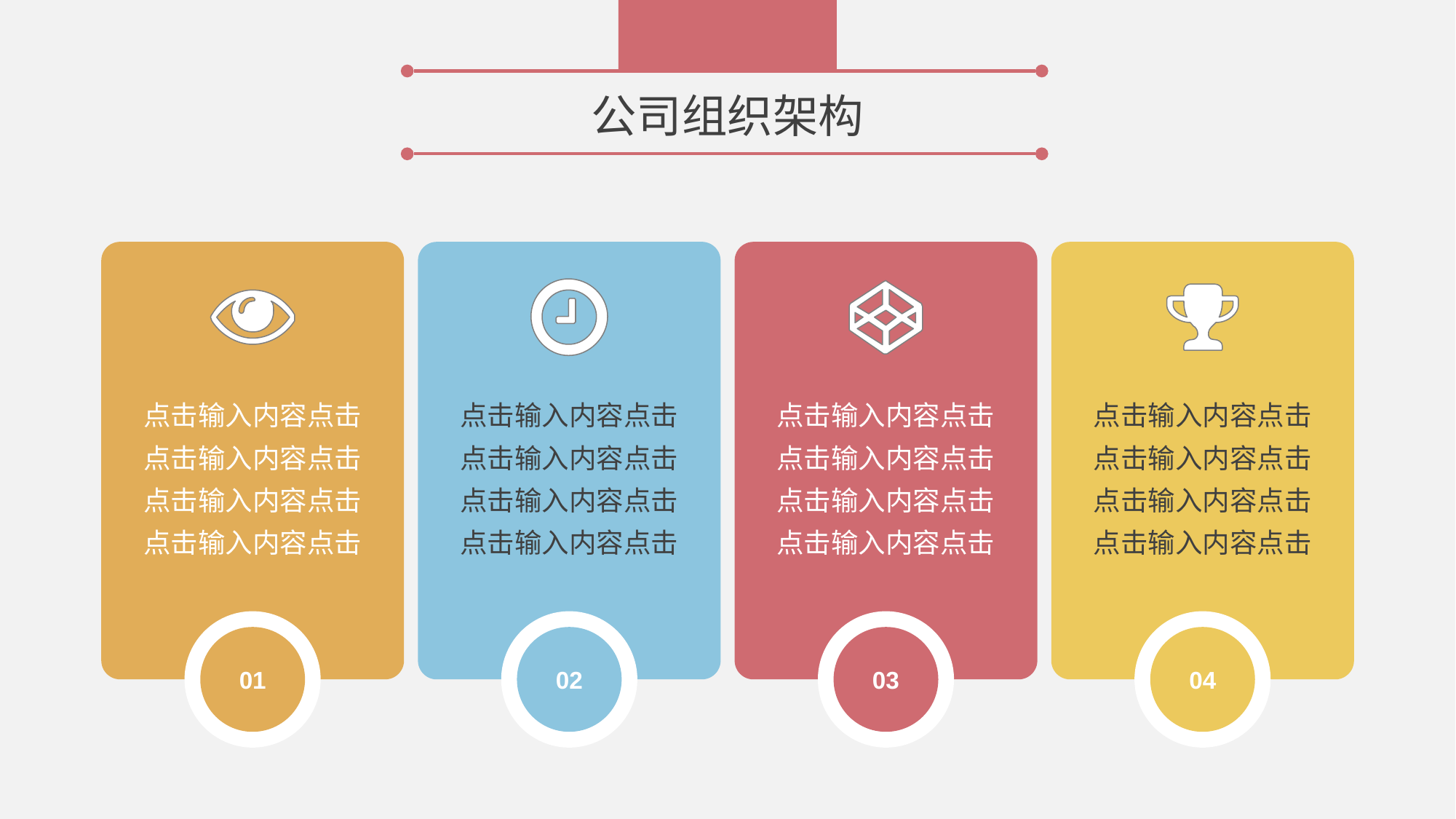

公司组织架构

04
01
02
03
点击输入内容点击
点击输入内容点击
点击输入内容点击
点击输入内容点击
点击输入内容点击
点击输入内容点击
点击输入内容点击
点击输入内容点击
点击输入内容点击
点击输入内容点击
点击输入内容点击
点击输入内容点击
点击输入内容点击
点击输入内容点击
点击输入内容点击
点击输入内容点击